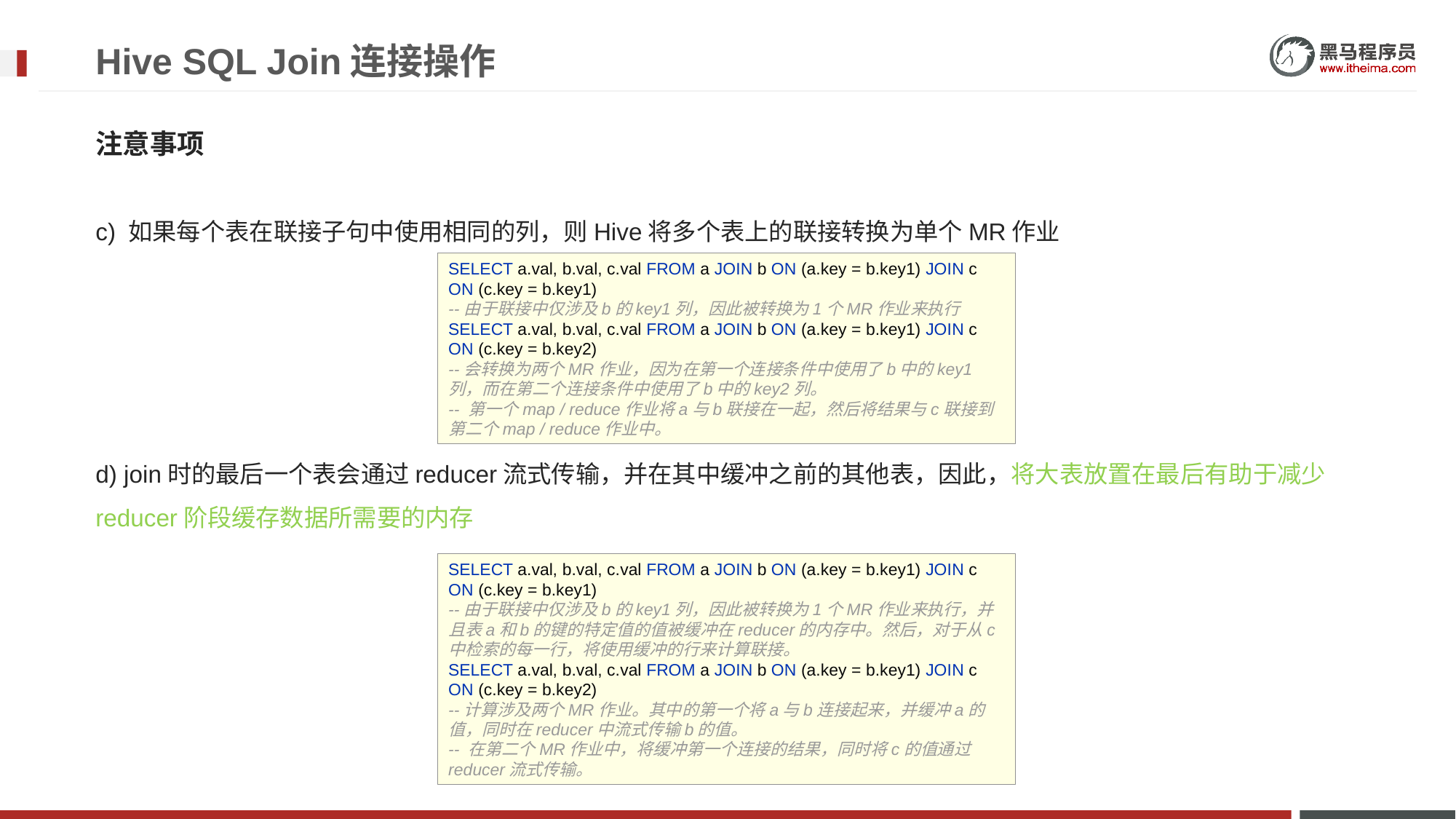

# Hive SQL Join连接操作
注意事项
c) 如果每个表在联接子句中使用相同的列，则Hive将多个表上的联接转换为单个MR作业

d) join时的最后一个表会通过reducer流式传输，并在其中缓冲之前的其他表，因此，将大表放置在最后有助于减少reducer阶段缓存数据所需要的内存
SELECT a.val, b.val, c.val FROM a JOIN b ON (a.key = b.key1) JOIN c ON (c.key = b.key1)
--由于联接中仅涉及b的key1列，因此被转换为1个MR作业来执行
SELECT a.val, b.val, c.val FROM a JOIN b ON (a.key = b.key1) JOIN c ON (c.key = b.key2)
--会转换为两个MR作业，因为在第一个连接条件中使用了b中的key1列，而在第二个连接条件中使用了b中的key2列。
-- 第一个map / reduce作业将a与b联接在一起，然后将结果与c联接到第二个map / reduce作业中。
SELECT a.val, b.val, c.val FROM a JOIN b ON (a.key = b.key1) JOIN c ON (c.key = b.key1)
--由于联接中仅涉及b的key1列，因此被转换为1个MR作业来执行，并且表a和b的键的特定值的值被缓冲在reducer的内存中。然后，对于从c中检索的每一行，将使用缓冲的行来计算联接。
SELECT a.val, b.val, c.val FROM a JOIN b ON (a.key = b.key1) JOIN c ON (c.key = b.key2)
--计算涉及两个MR作业。其中的第一个将a与b连接起来，并缓冲a的值，同时在reducer中流式传输b的值。
-- 在第二个MR作业中，将缓冲第一个连接的结果，同时将c的值通过reducer流式传输。